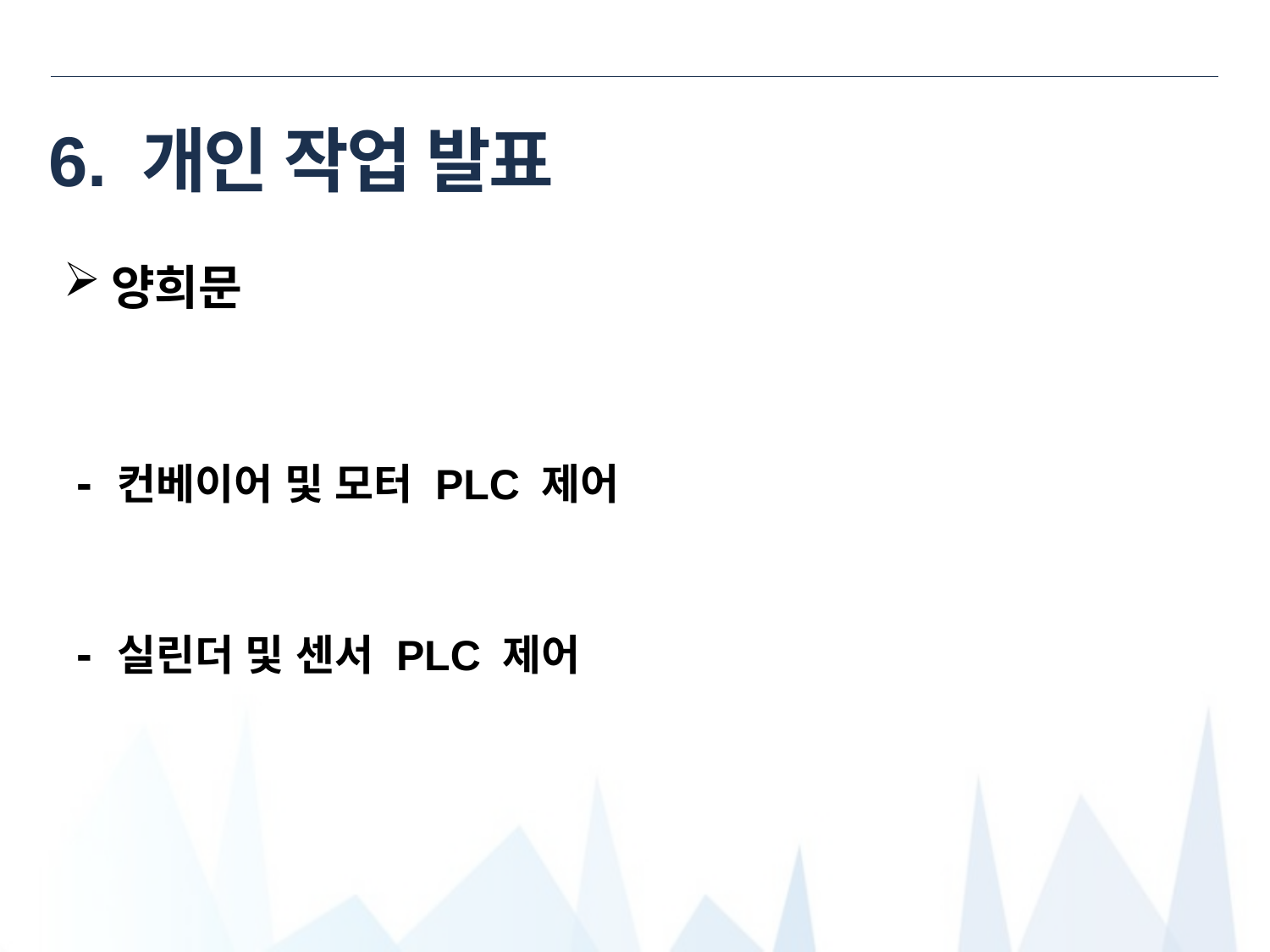

# 6. 개인 작업 발표
양희문
- 컨베이어 및 모터 PLC 제어

- 실린더 및 센서 PLC 제어